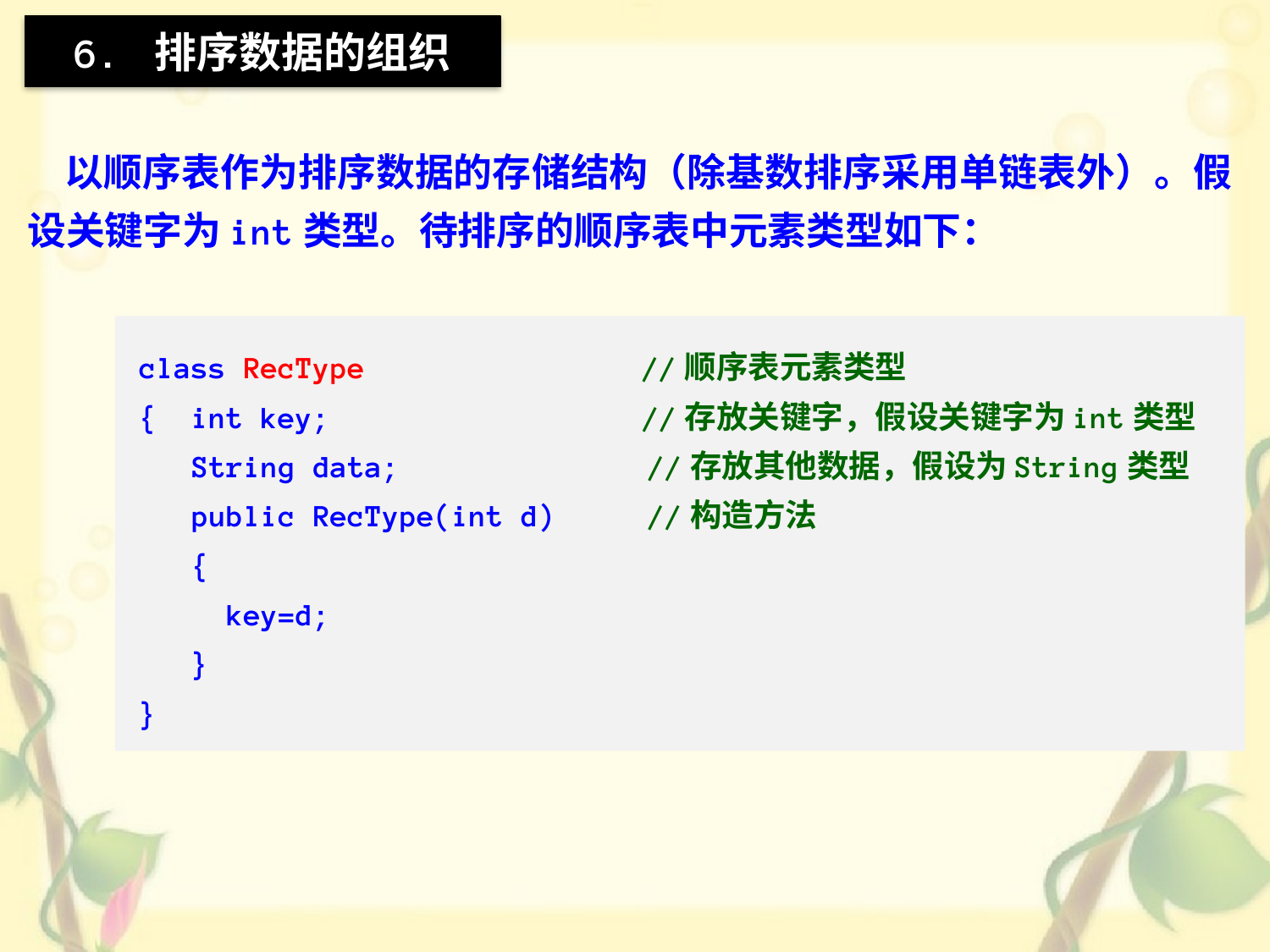

6. 排序数据的组织
   以顺序表作为排序数据的存储结构（除基数排序采用单链表外）。假设关键字为int类型。待排序的顺序表中元素类型如下：
class RecType		       //顺序表元素类型
{  int key;		       //存放关键字，假设关键字为int类型
   String data;		//存放其他数据，假设为String类型
   public RecType(int d)	//构造方法
   {
     key=d;
   }
}